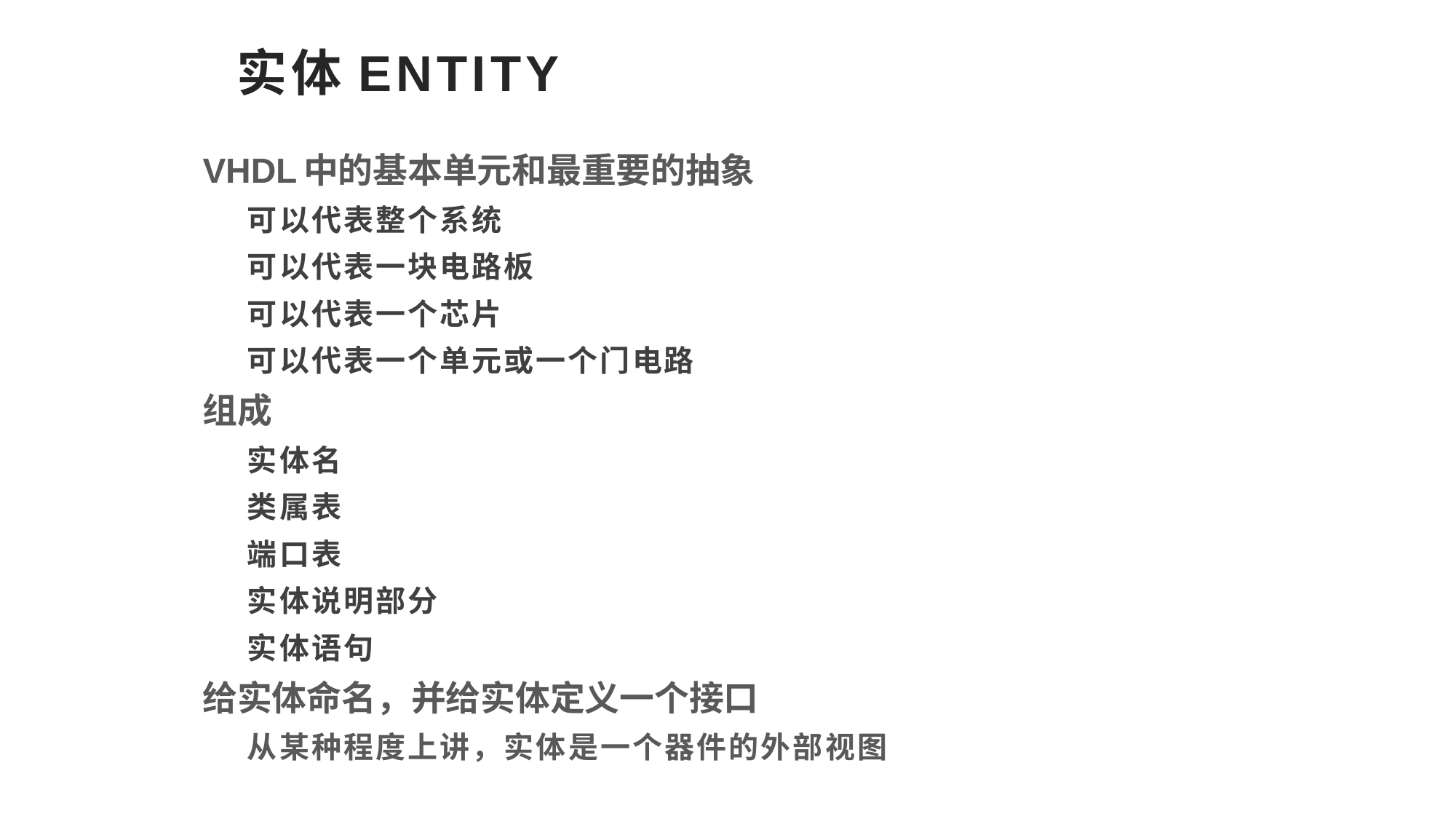

# 实体ENTITY
VHDL中的基本单元和最重要的抽象
可以代表整个系统
可以代表一块电路板
可以代表一个芯片
可以代表一个单元或一个门电路
组成
实体名
类属表
端口表
实体说明部分
实体语句
给实体命名，并给实体定义一个接口
从某种程度上讲，实体是一个器件的外部视图